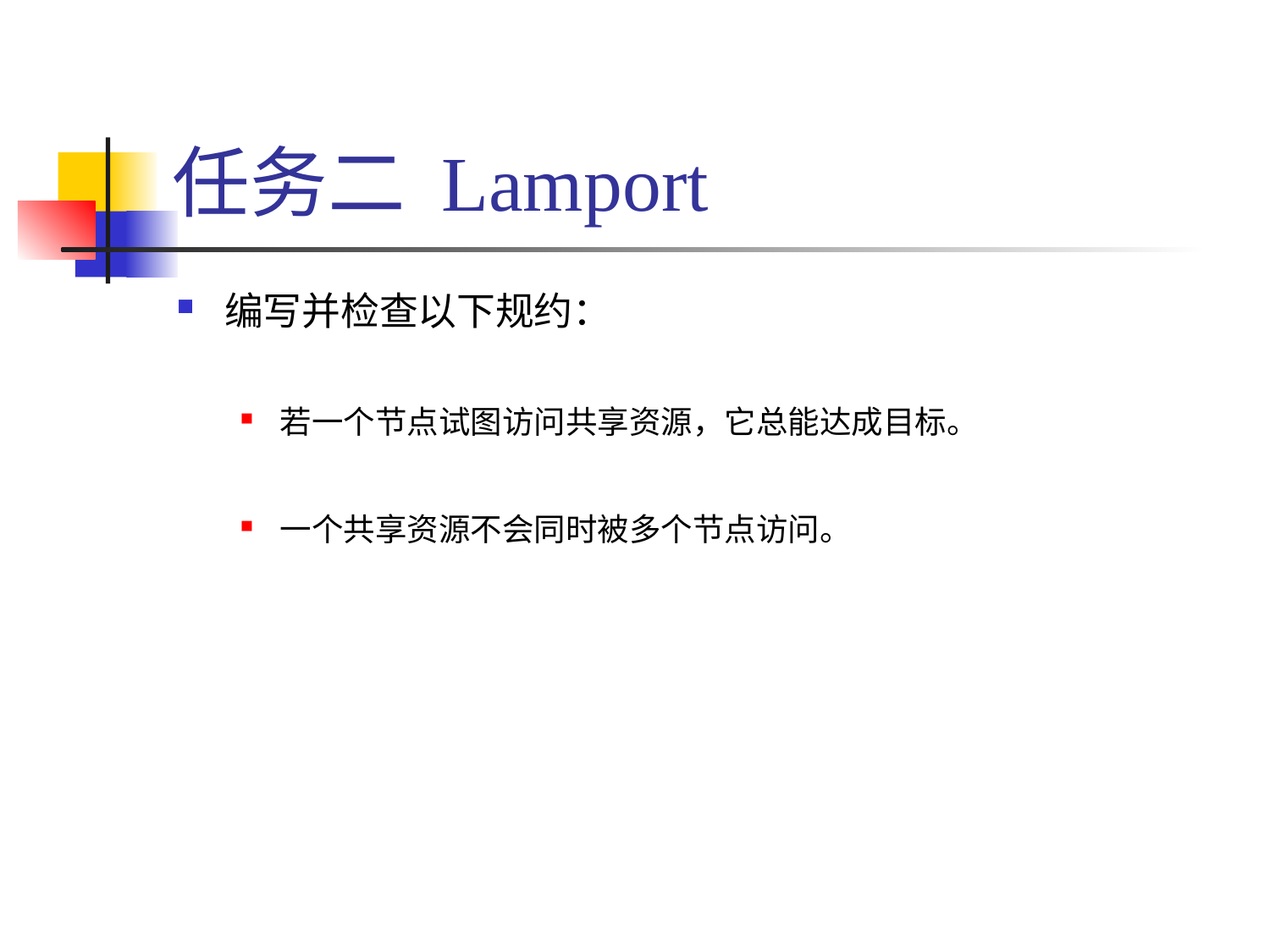

# 任务二 Lamport
编写并检查以下规约：

若一个节点试图访问共享资源，它总能达成目标。

一个共享资源不会同时被多个节点访问。